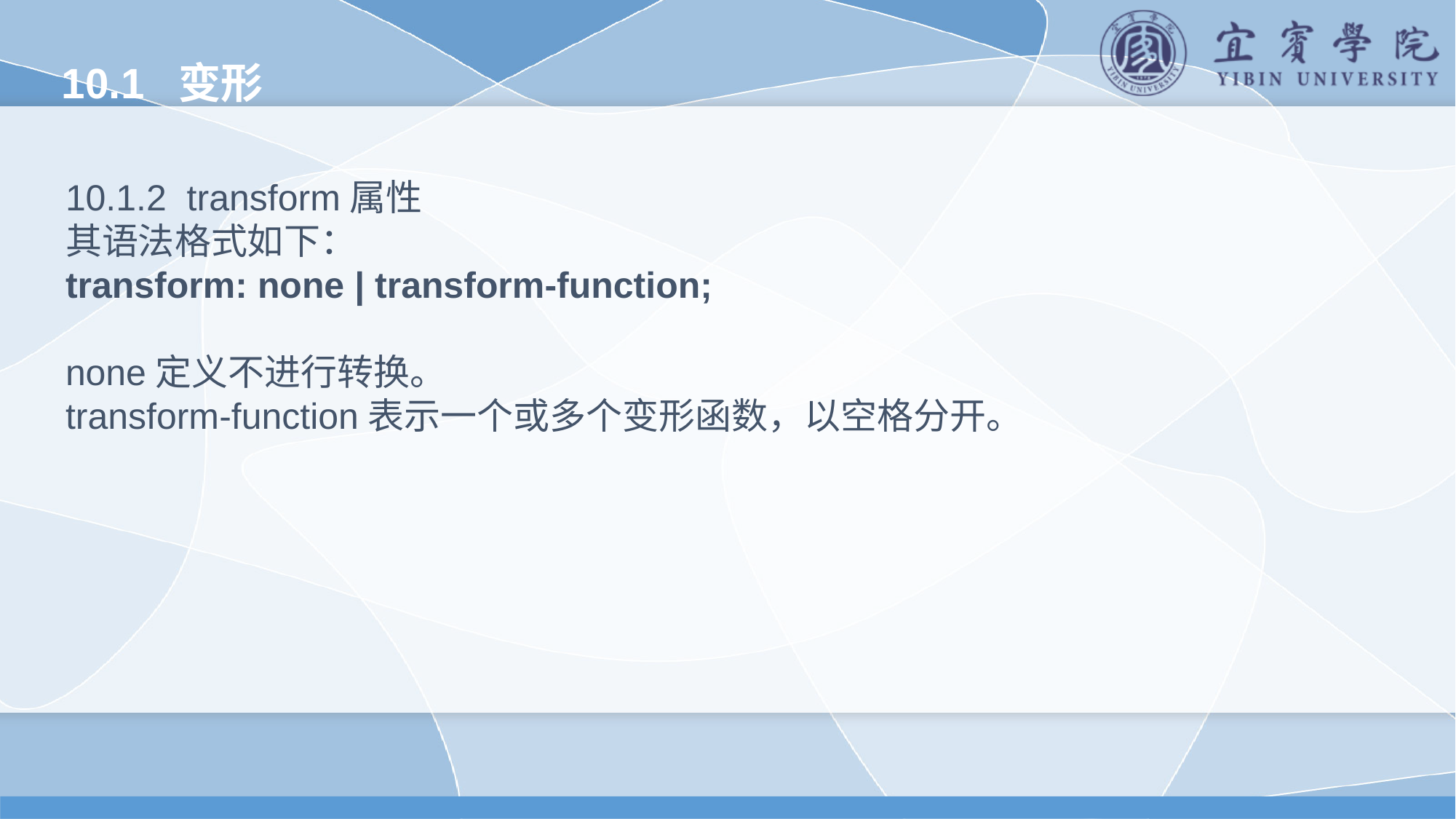

10.1  变形
10.1.2  transform属性
其语法格式如下：
transform: none | transform-function;

none定义不进行转换。
transform-function表示一个或多个变形函数，以空格分开。